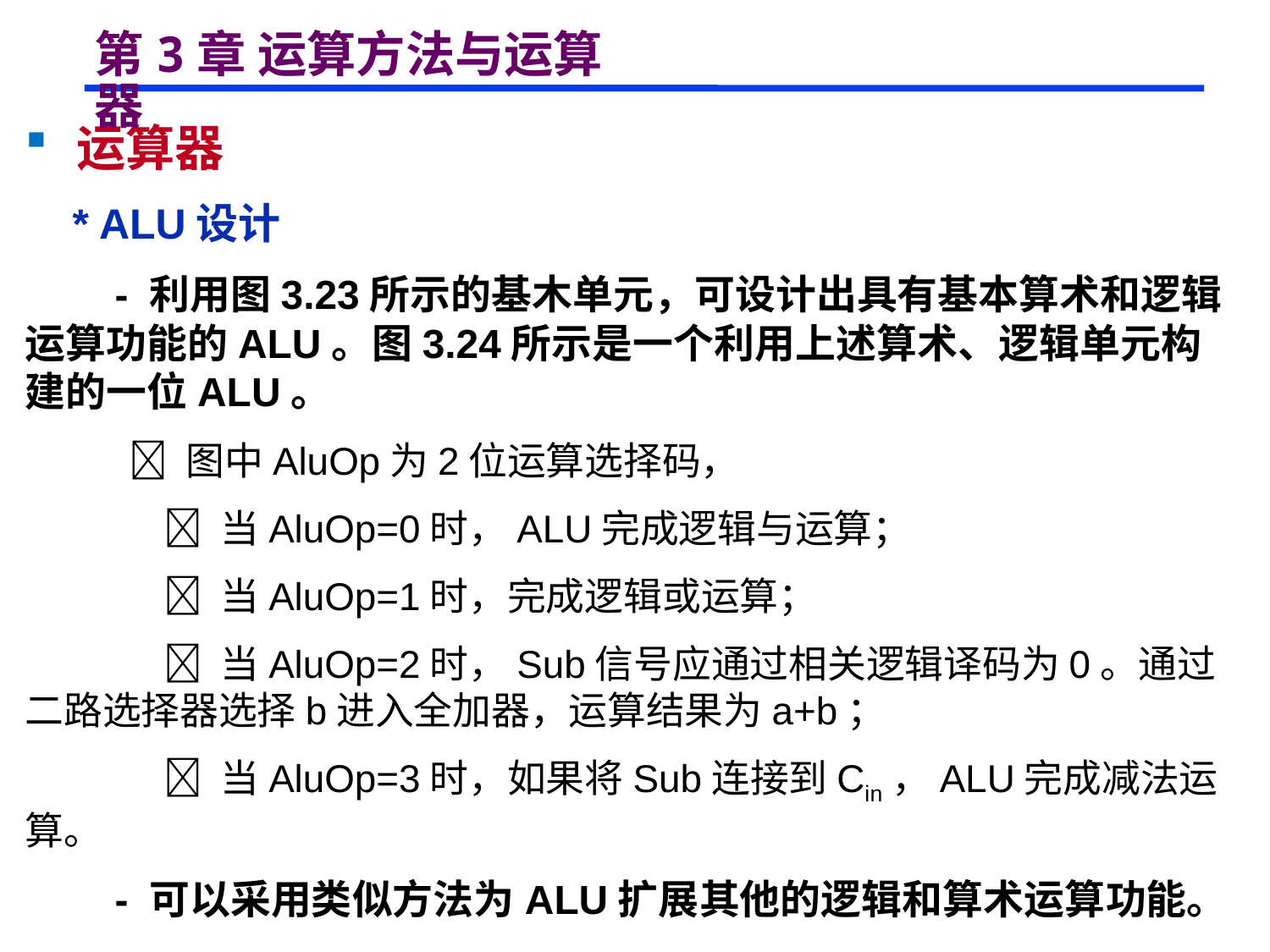

# 第3章 运算方法与运算器
 运算器
    * ALU设计
        - 利用图3.23所示的基木单元，可设计出具有基本算术和逻辑运算功能的ALU。图3.24所示是一个利用上述算术、逻辑单元构建的一位ALU。
            • 图中AluOp为2位运算选择码，
                ♣ 当AluOp=0时，ALU完成逻辑与运算；
                ♣ 当AluOp=1时，完成逻辑或运算；
                ♣ 当AluOp=2时，Sub信号应通过相关逻辑译码为0。通过二路选择器选择b进入全加器，运算结果为a+b；
                ♣ 当AluOp=3时，如果将Sub连接到Cin，ALU完成减法运算。
        - 可以采用类似方法为ALU扩展其他的逻辑和算术运算功能。